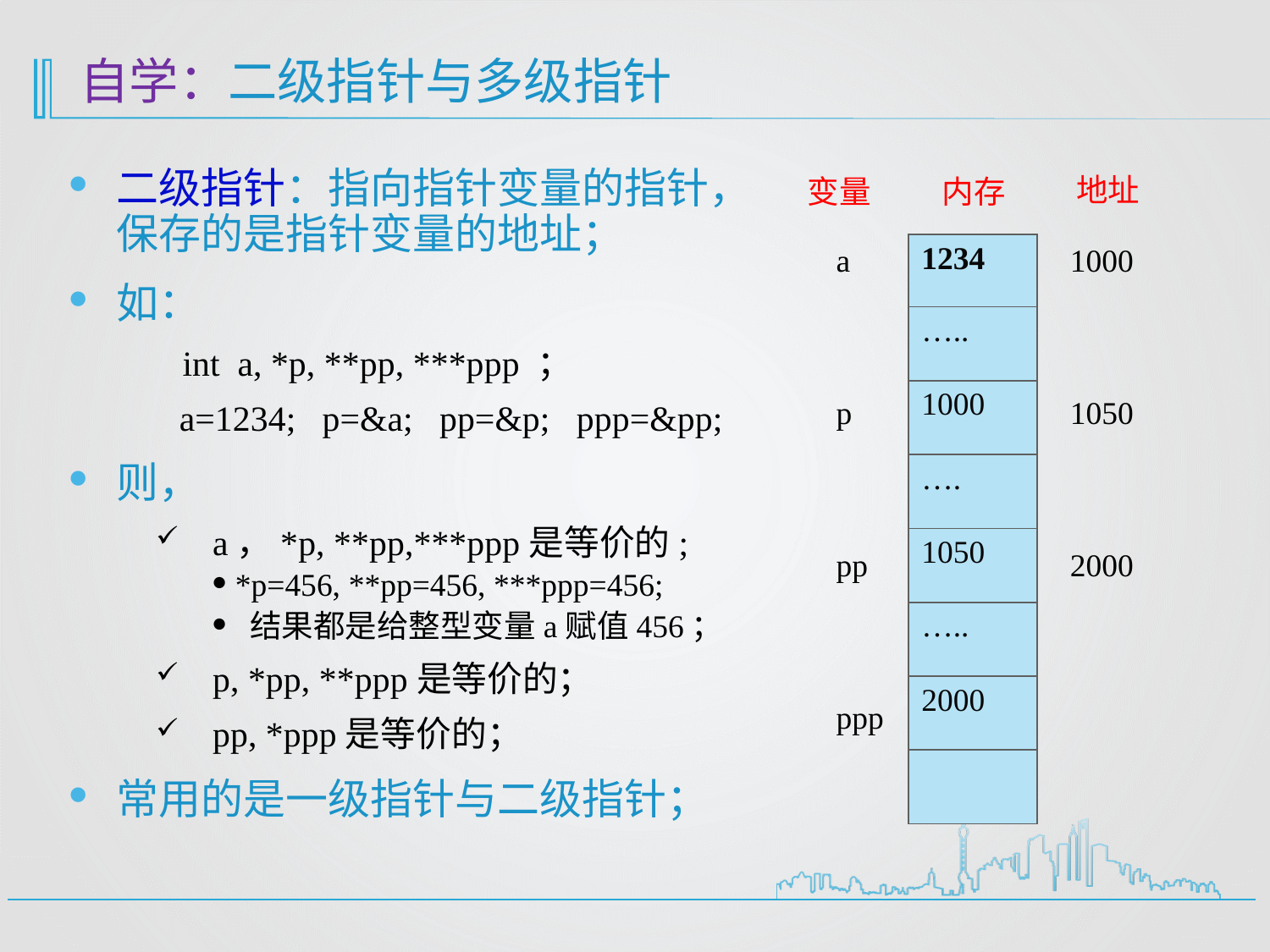

# 自学：二级指针与多级指针
二级指针：指向指针变量的指针，保存的是指针变量的地址；
如：
   int  a, *p, **pp, ***ppp ；
        a=1234;   p=&a;   pp=&p;   ppp=&pp;
则，
 a，*p, **pp,***ppp是等价的;
*p=456, **pp=456, ***ppp=456;
 结果都是给整型变量a赋值456；
 p, *pp, **ppp是等价的；
 pp, *ppp是等价的；
常用的是一级指针与二级指针；

地址
变量
内存
| 1234 |
| --- |
| ….. |
| 1000 |
| …. |
| 1050 |
| ….. |
| 2000 |
|  |
a

p

pp

ppp

  1000

  1050

  2000